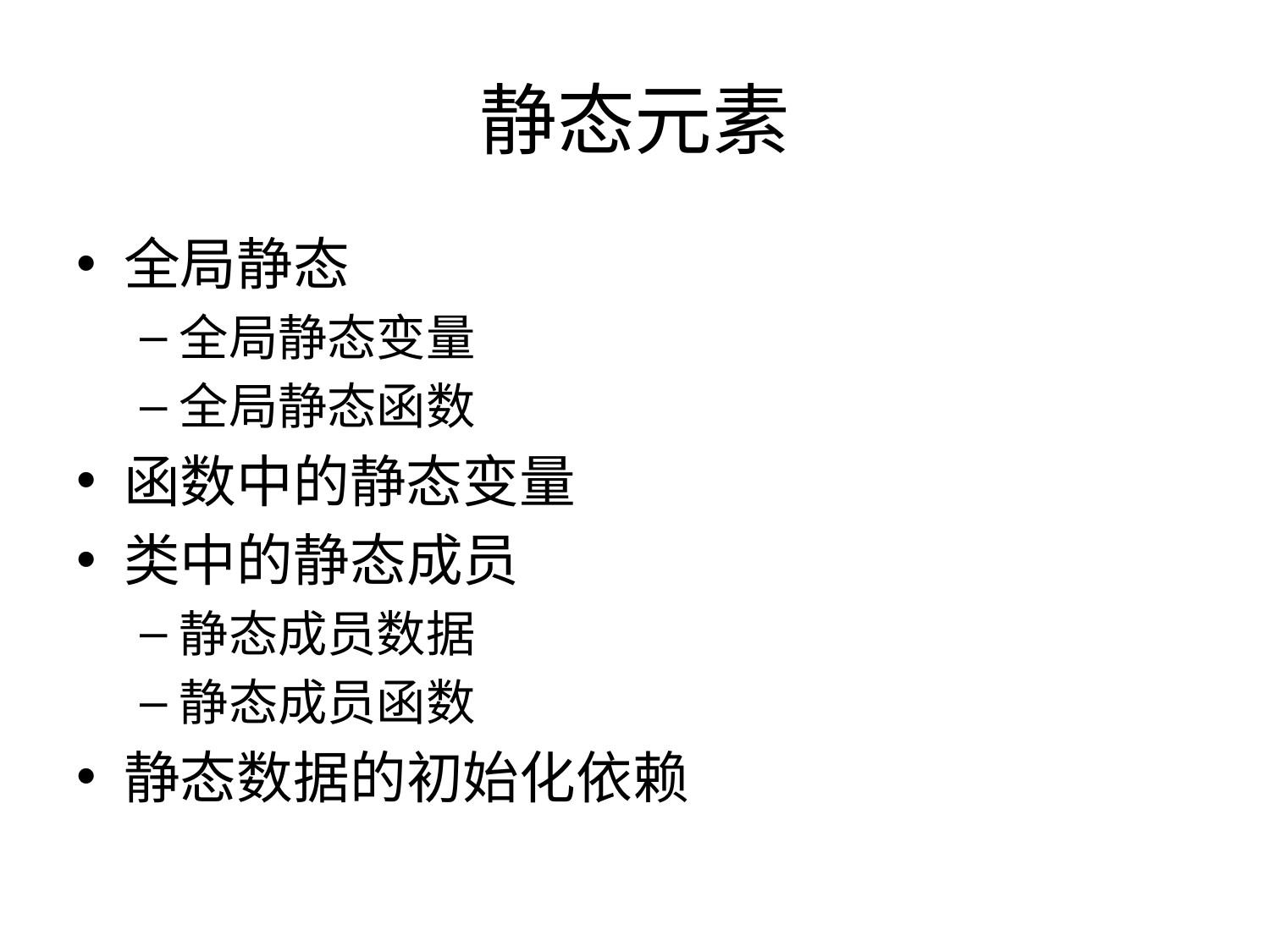

# 静态元素
全局静态
全局静态变量
全局静态函数
函数中的静态变量
类中的静态成员
静态成员数据
静态成员函数
静态数据的初始化依赖